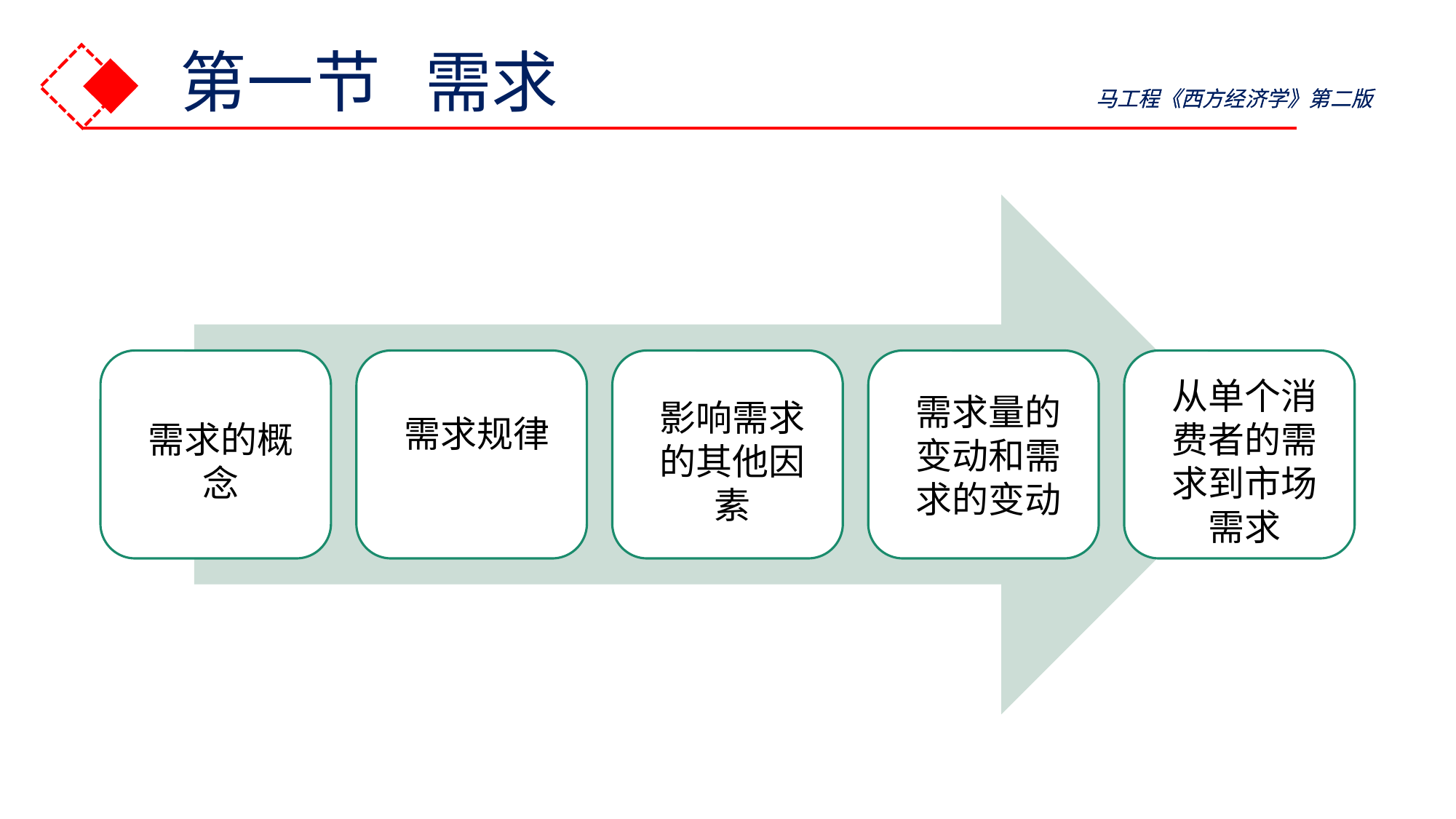

# 第一节   需求

马工程《西方经济学》第二版

需求的概念
需求规律

影响需求的其他因素
需求量的变动和需求的变动

从单个消费者的需求到市场需求